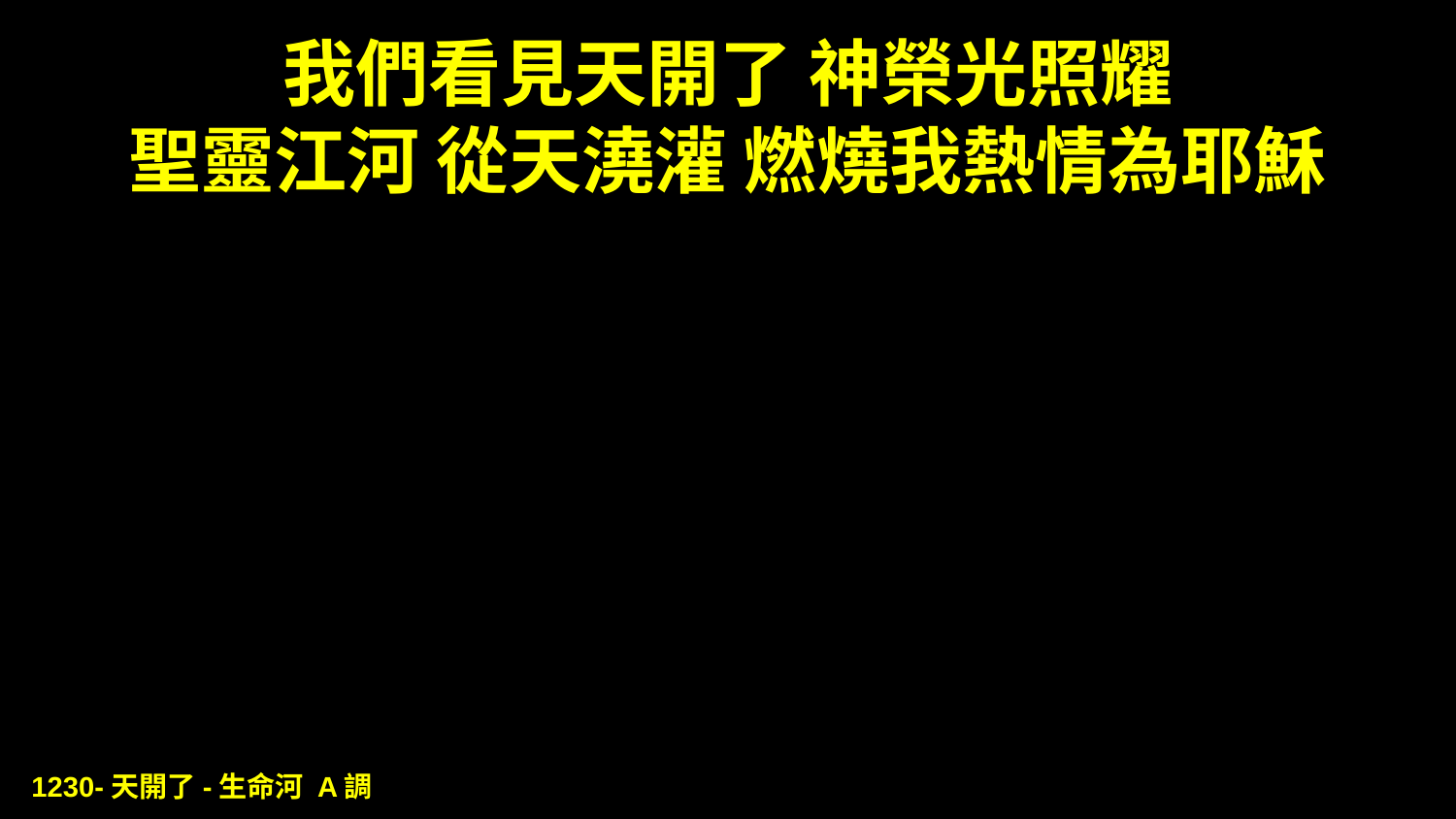

# 我們看見天開了 神榮光照耀 聖靈江河 從天澆灌 燃燒我熱情為耶穌
1230-天開了-生命河 A調